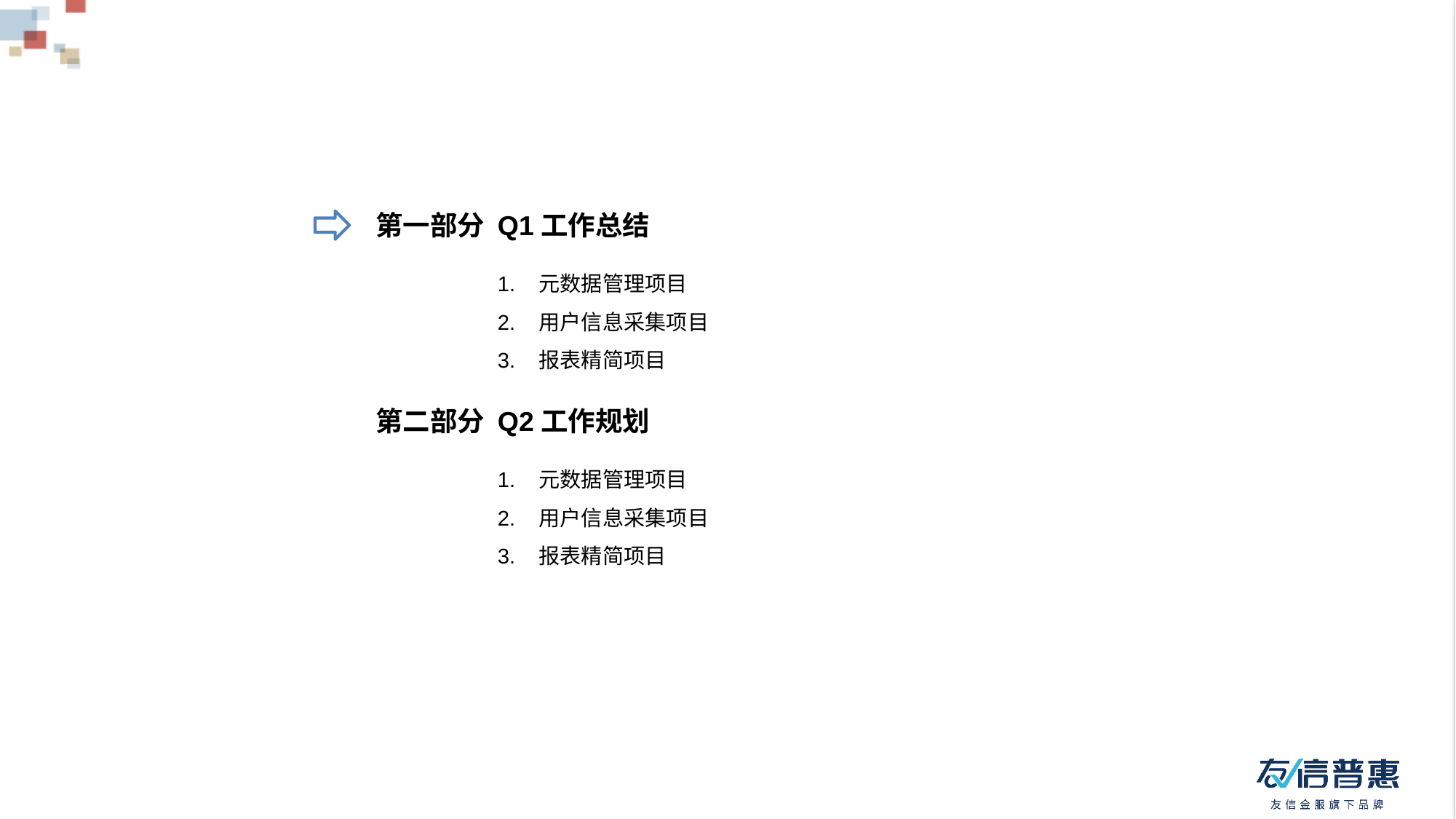

第一部分 Q1工作总结

元数据管理项目
用户信息采集项目
报表精简项目
第二部分 Q2工作规划
元数据管理项目
用户信息采集项目
报表精简项目